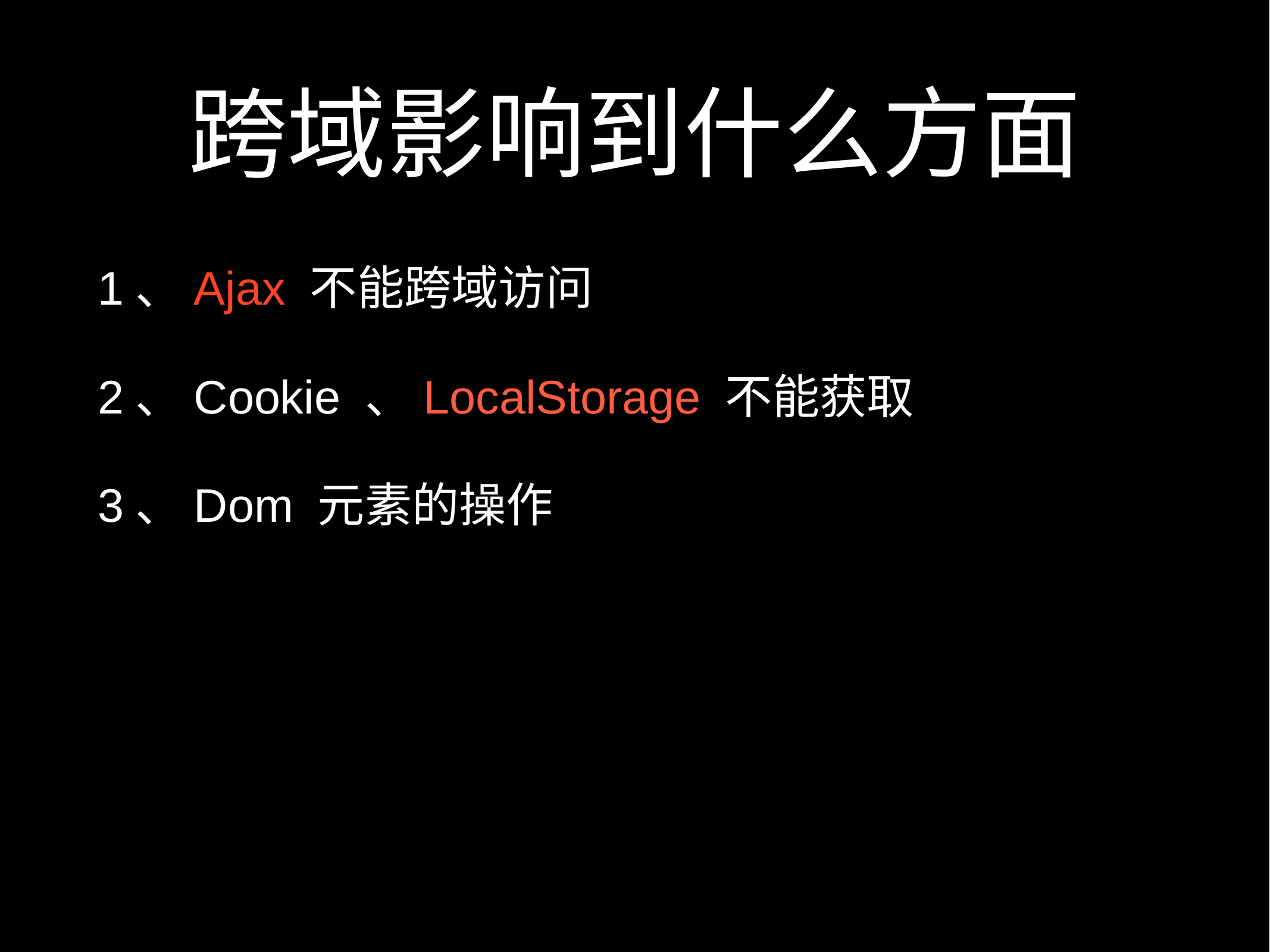

# 跨域影响到什么方面
1、Ajax 不能跨域访问
2、Cookie 、LocalStorage 不能获取
3、Dom 元素的操作